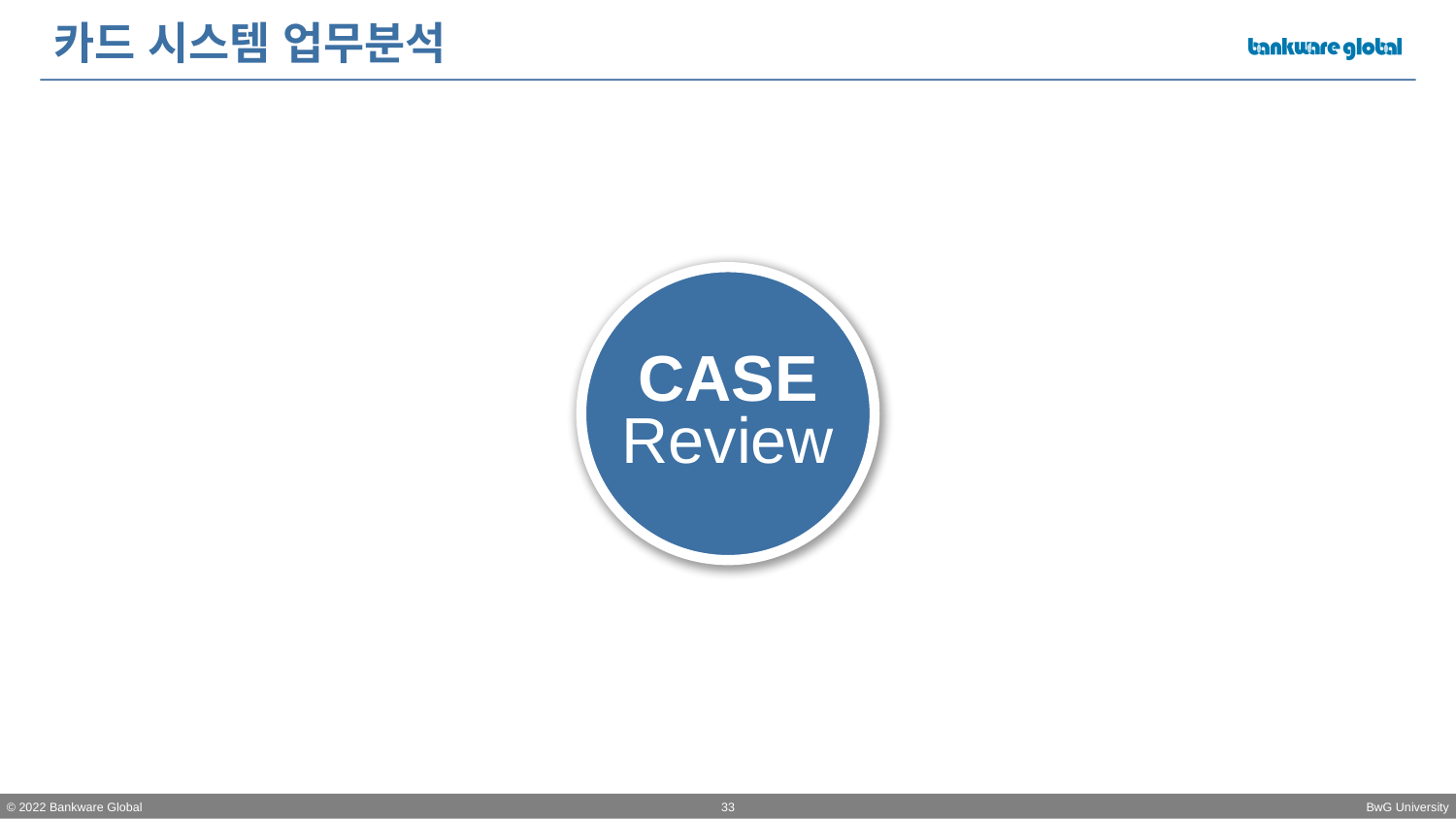

# 카드 시스템 업무분석
CASE
Review
33